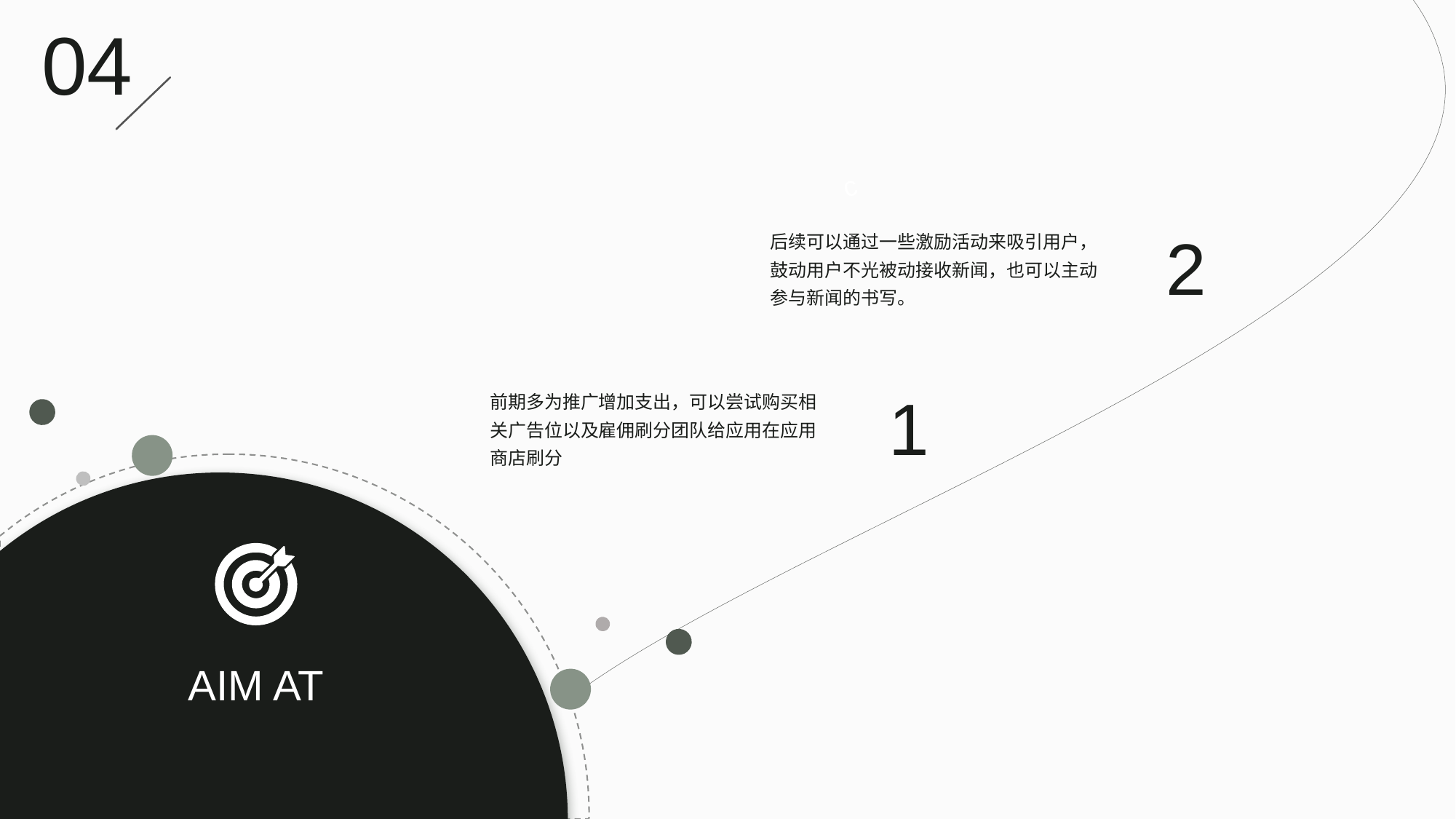

c
04
2
后续可以通过一些激励活动来吸引用户，鼓动用户不光被动接收新闻，也可以主动参与新闻的书写。
1
前期多为推广增加支出，可以尝试购买相关广告位以及雇佣刷分团队给应用在应用商店刷分

AIM AT